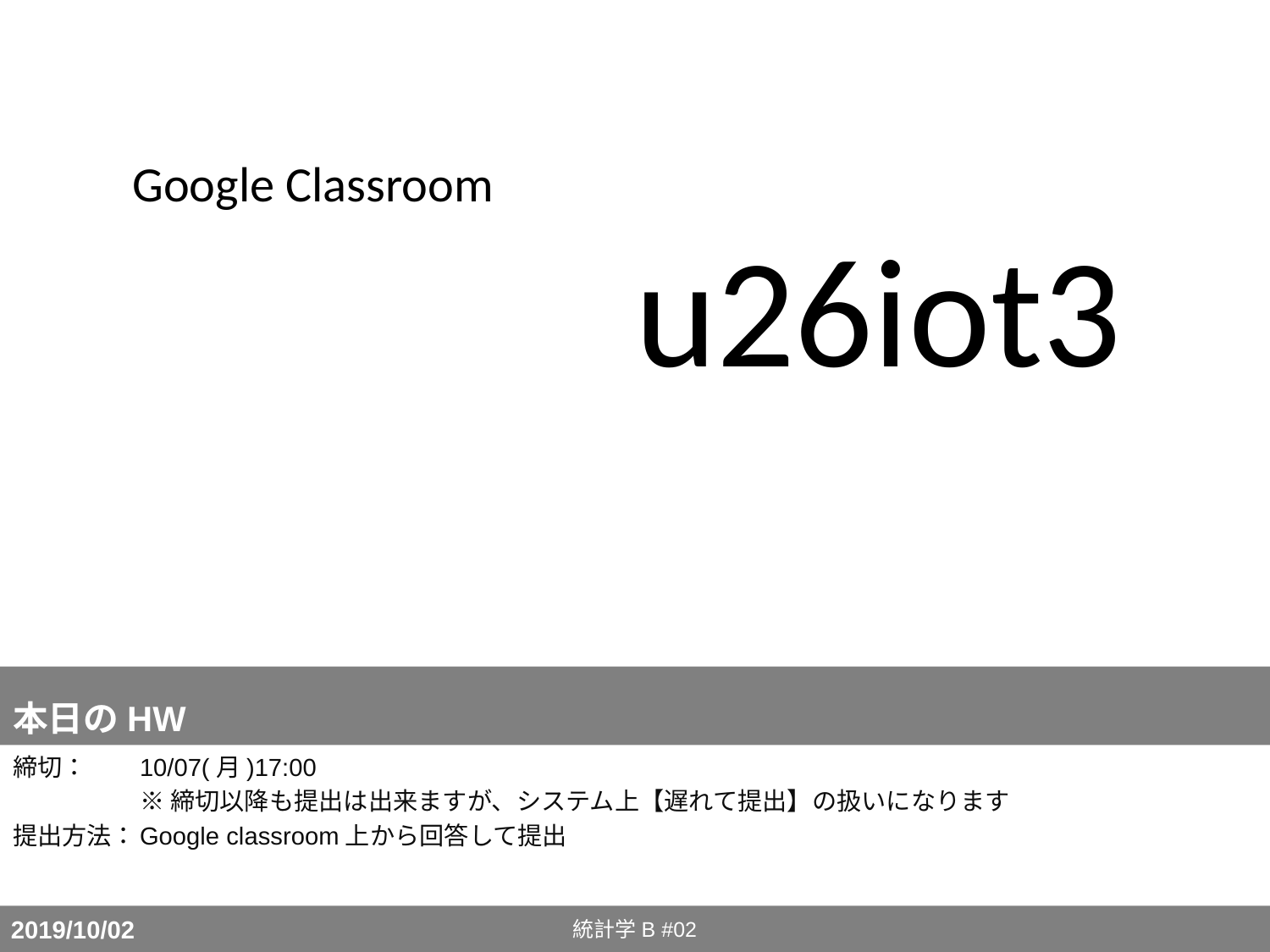

Google Classroom
　　　u26iot3
# 本日のHW
締切：	10/07(月)17:00
	※締切以降も提出は出来ますが、システム上【遅れて提出】の扱いになります
提出方法：	Google classroom上から回答して提出
統計学B #02
2019/10/02